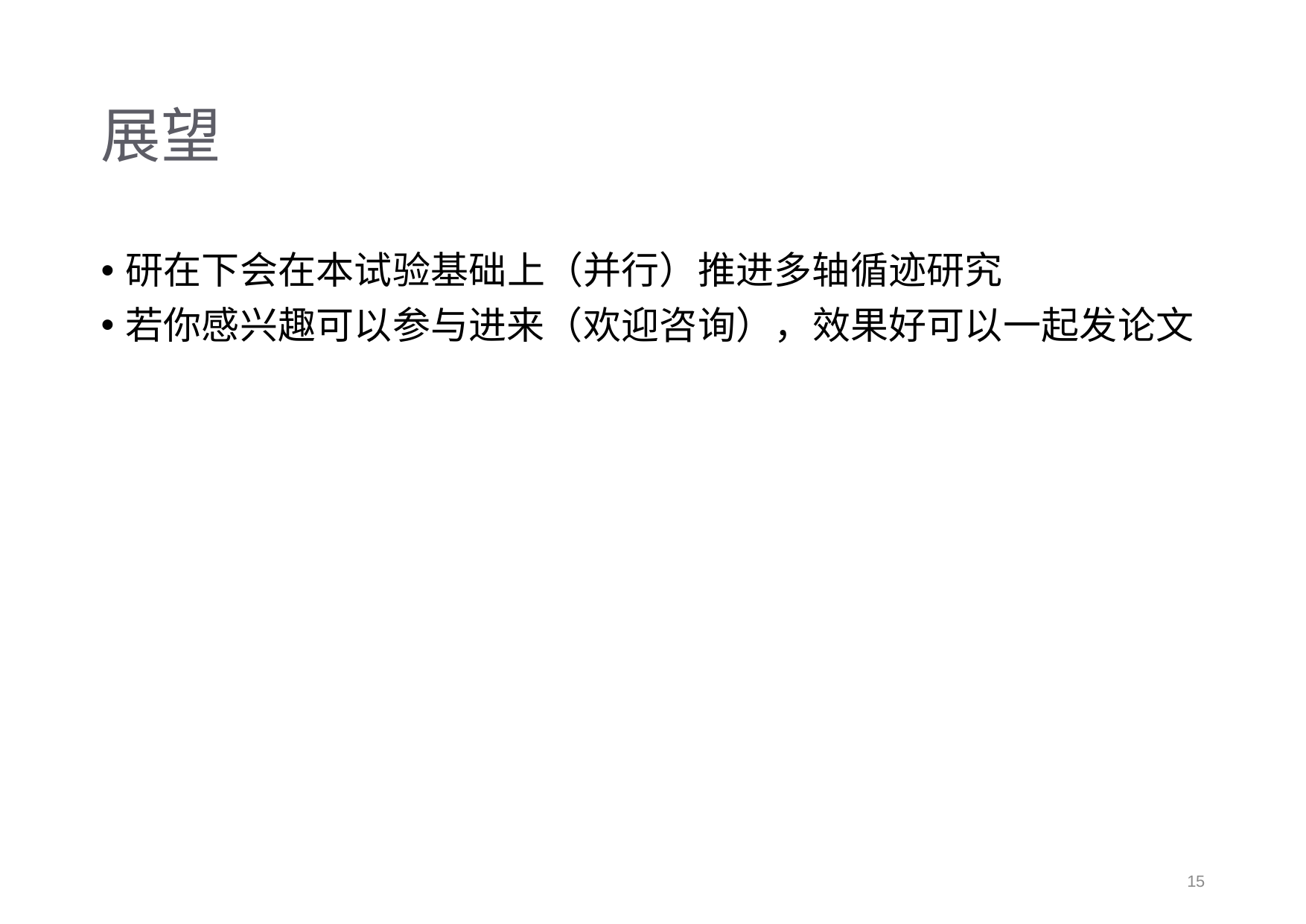

# 展望
研在下会在本试验基础上（并行）推进多轴循迹研究
若你感兴趣可以参与进来（欢迎咨询），效果好可以一起发论文

15